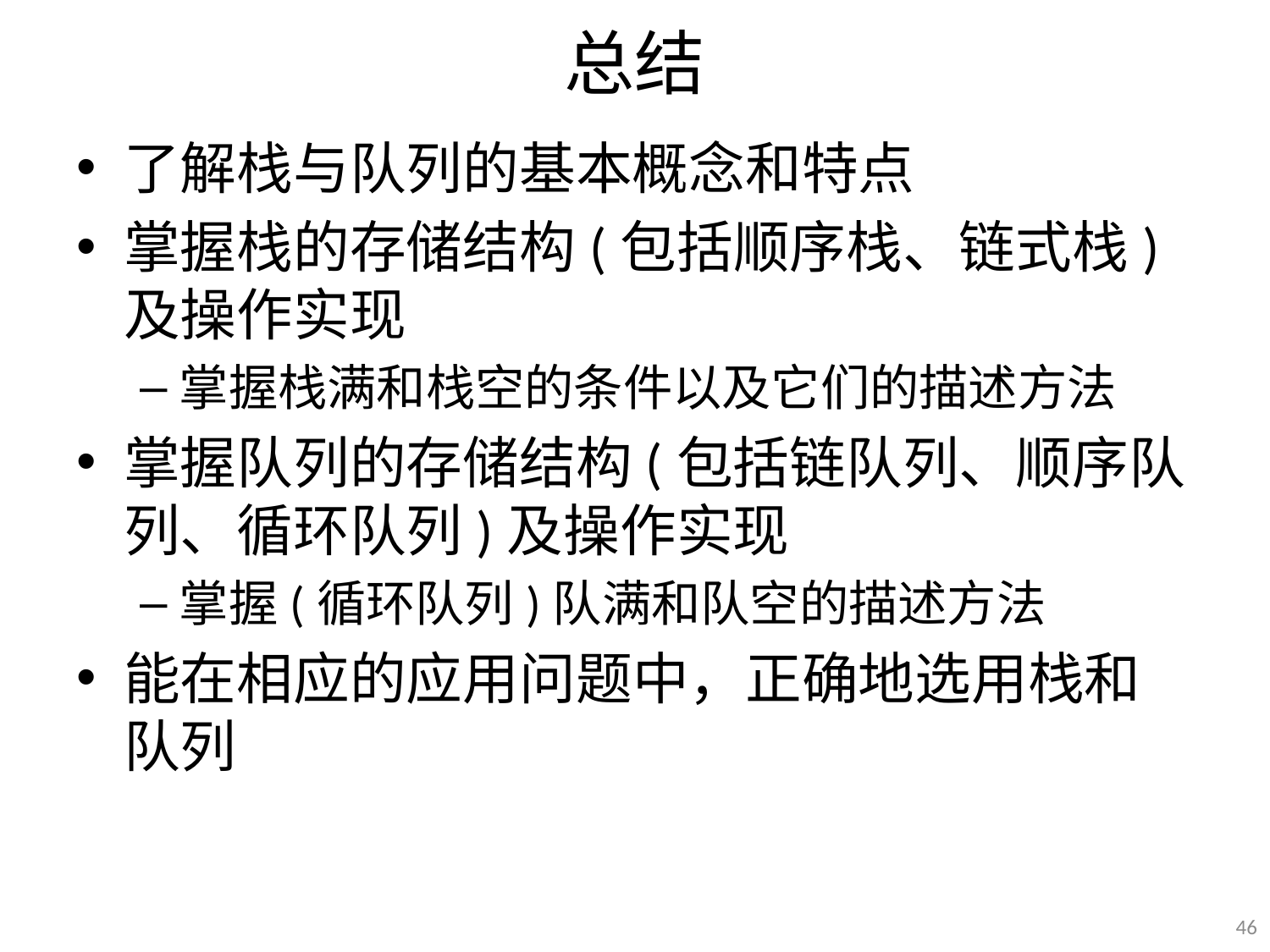

# 总结
了解栈与队列的基本概念和特点
掌握栈的存储结构(包括顺序栈、链式栈)及操作实现
掌握栈满和栈空的条件以及它们的描述方法
掌握队列的存储结构(包括链队列、顺序队列、循环队列)及操作实现
掌握(循环队列)队满和队空的描述方法
能在相应的应用问题中，正确地选用栈和队列
46